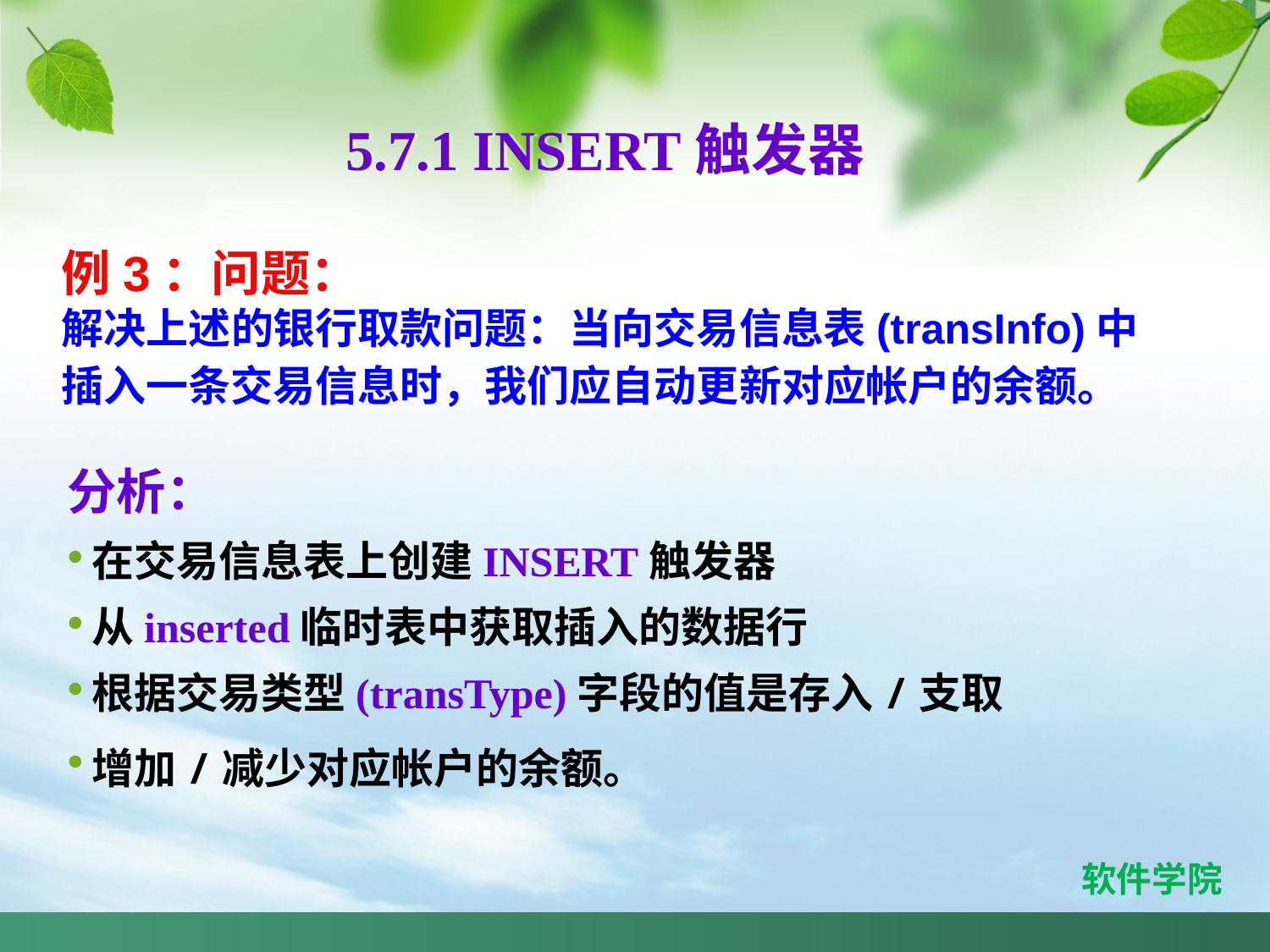

5.7.1 INSERT触发器
例3：问题：
解决上述的银行取款问题：当向交易信息表(transInfo)中插入一条交易信息时，我们应自动更新对应帐户的余额。
分析：
在交易信息表上创建INSERT触发器
从inserted临时表中获取插入的数据行
根据交易类型(transType)字段的值是存入/支取
增加/减少对应帐户的余额。